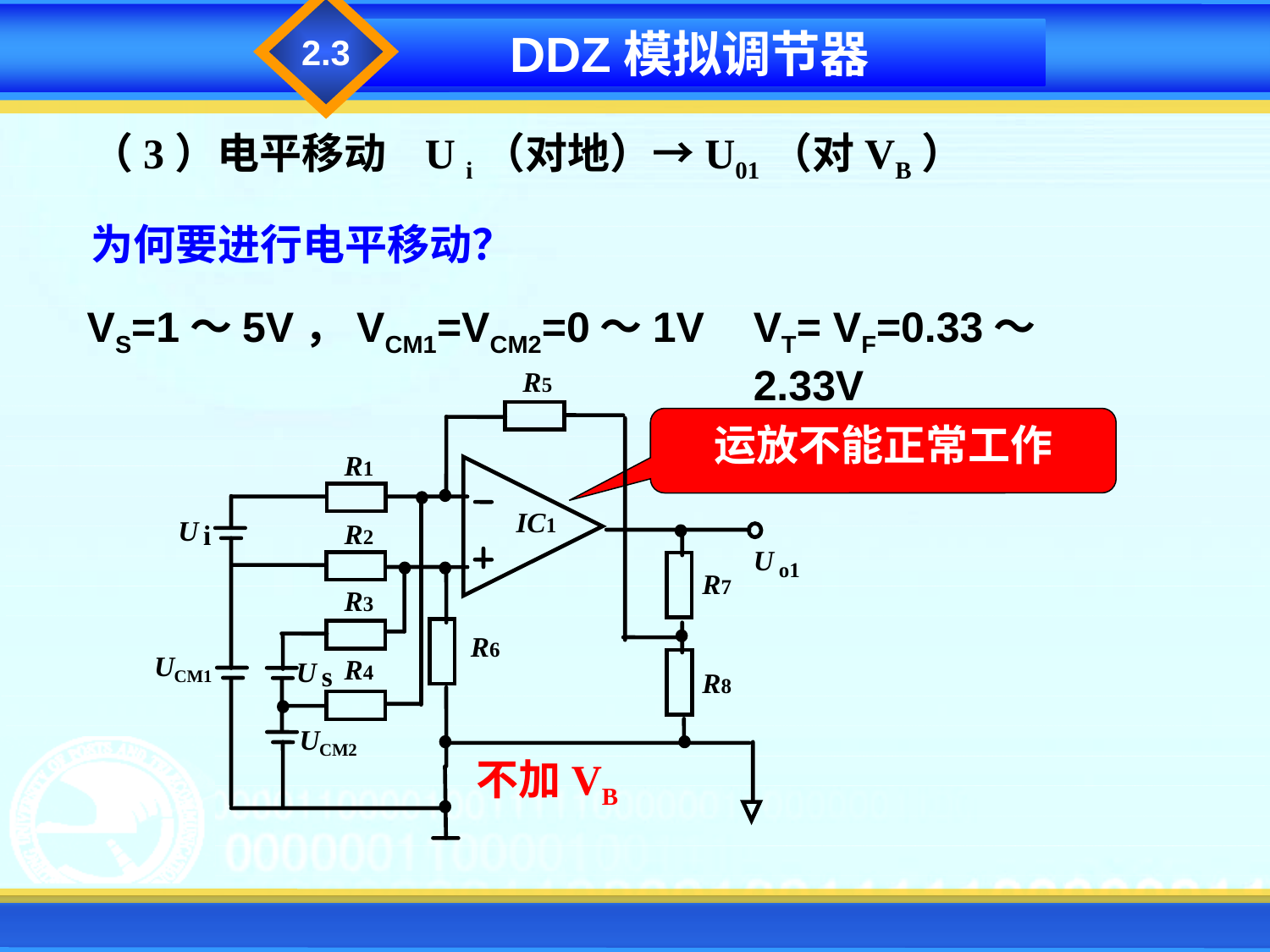

2.3
DDZ模拟调节器
（3）电平移动   U i（对地）→U01（对VB）
为何要进行电平移动？
VS=1～5V，VCM1=VCM2=0～1V
VT= VF=0.33～2.33V
R5

R1

IC1

U
i
R2

U
o1

R7

R3

R6

U
CM1
R4
U
s
R8

U
CM2

运放不能正常工作
不加VB